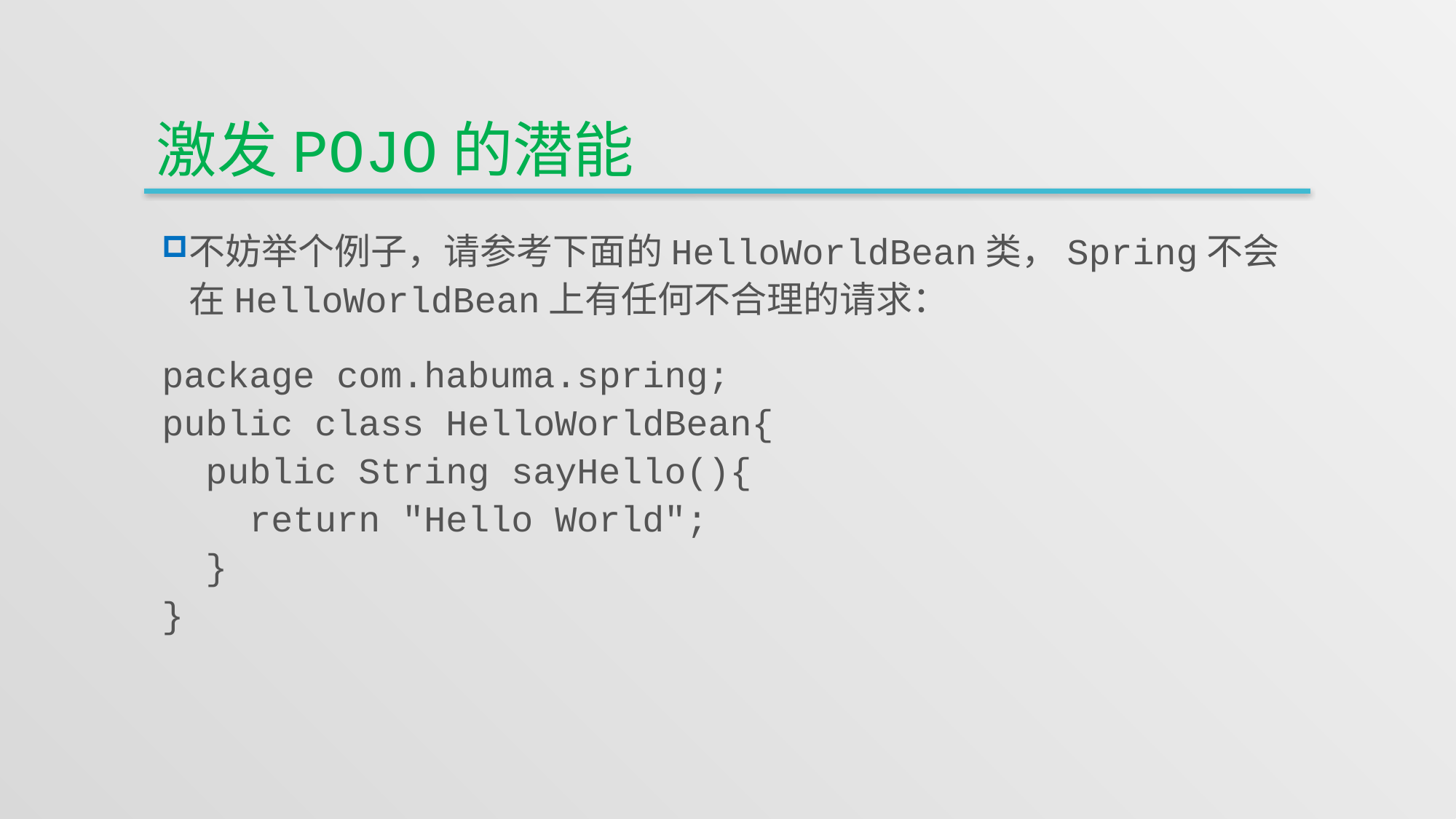

# 激发PoJO的潜能
不妨举个例子，请参考下面的HelloWorldBean类，Spring不会在HelloWorldBean上有任何不合理的请求：
package com.habuma.spring;
public class HelloWorldBean{
  public String sayHello(){
    return "Hello World";
  }
}